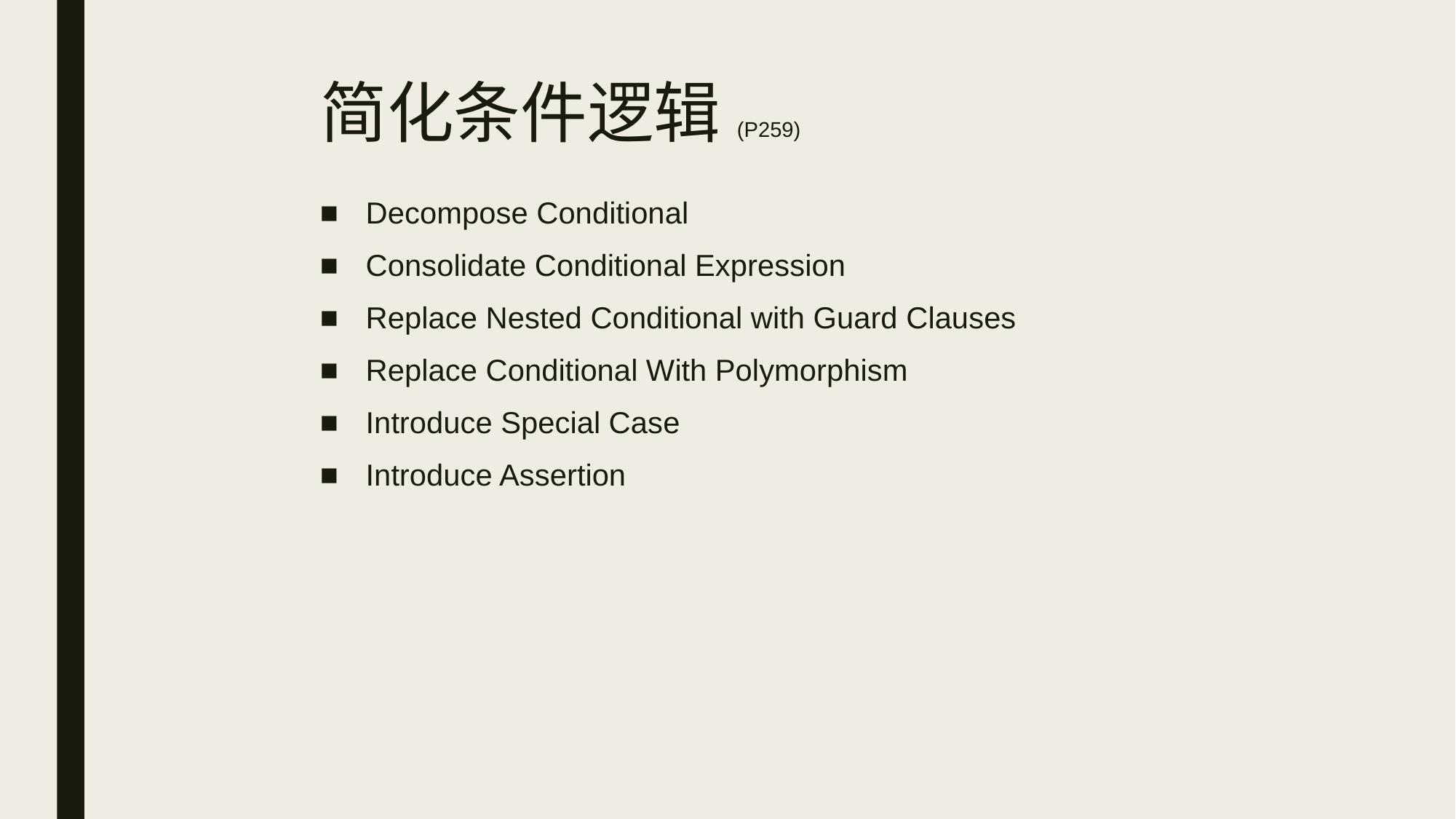

# 简化条件逻辑(P259)
Decompose Conditional
Consolidate Conditional Expression
Replace Nested Conditional with Guard Clauses
Replace Conditional With Polymorphism
Introduce Special Case
Introduce Assertion